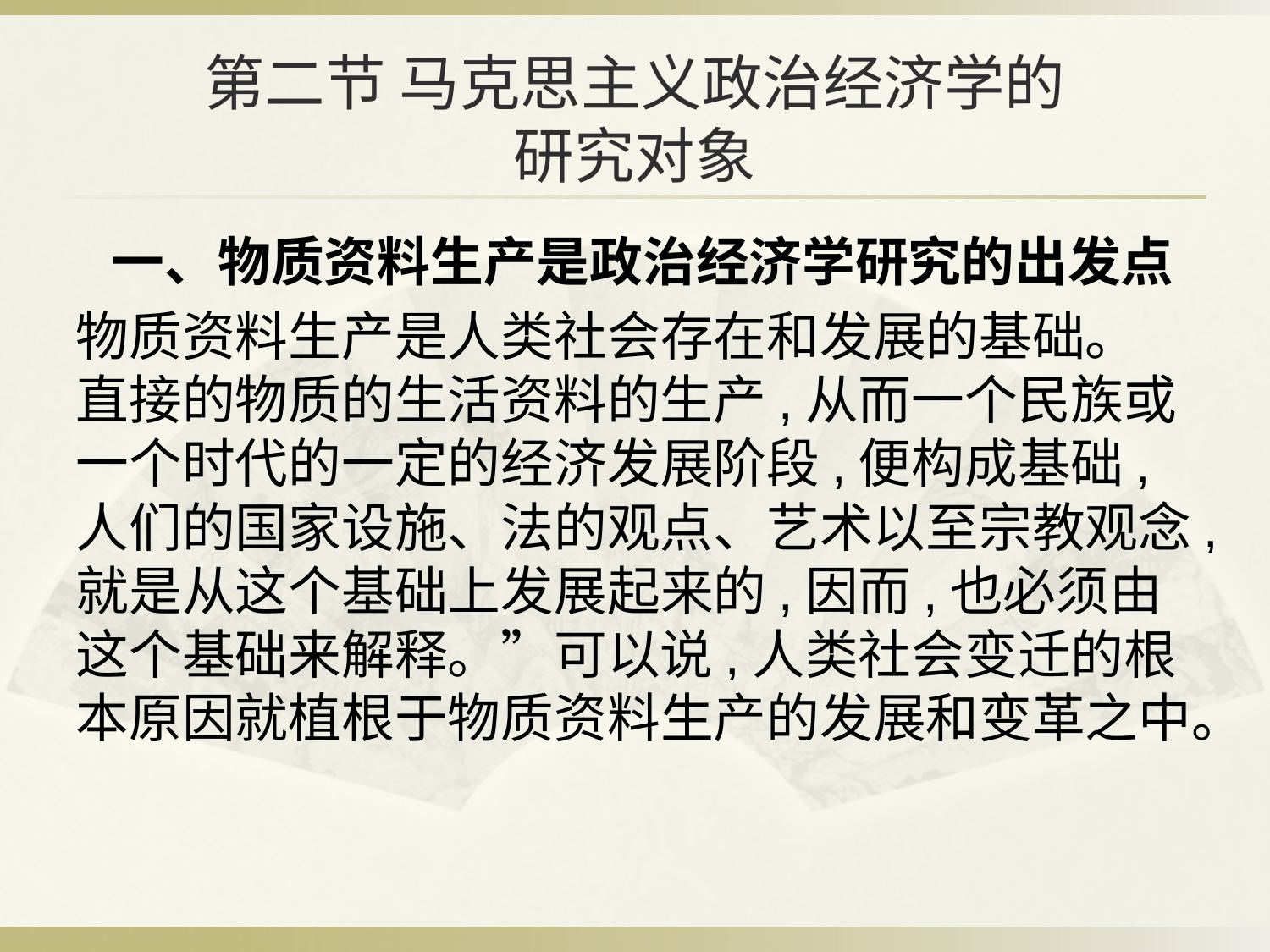

# 第二节 马克思主义政治经济学的 研究对象
  一、物质资料生产是政治经济学研究的出发点
物质资料生产是人类社会存在和发展的基础。 直接的物质的生活资料的生产,从而一个民族或一个时代的一定的经济发展阶段,便构成基础,人们的国家设施、法的观点、艺术以至宗教观念,就是从这个基础上发展起来的,因而,也必须由这个基础来解释。”可以说,人类社会变迁的根本原因就植根于物质资料生产的发展和变革之中。